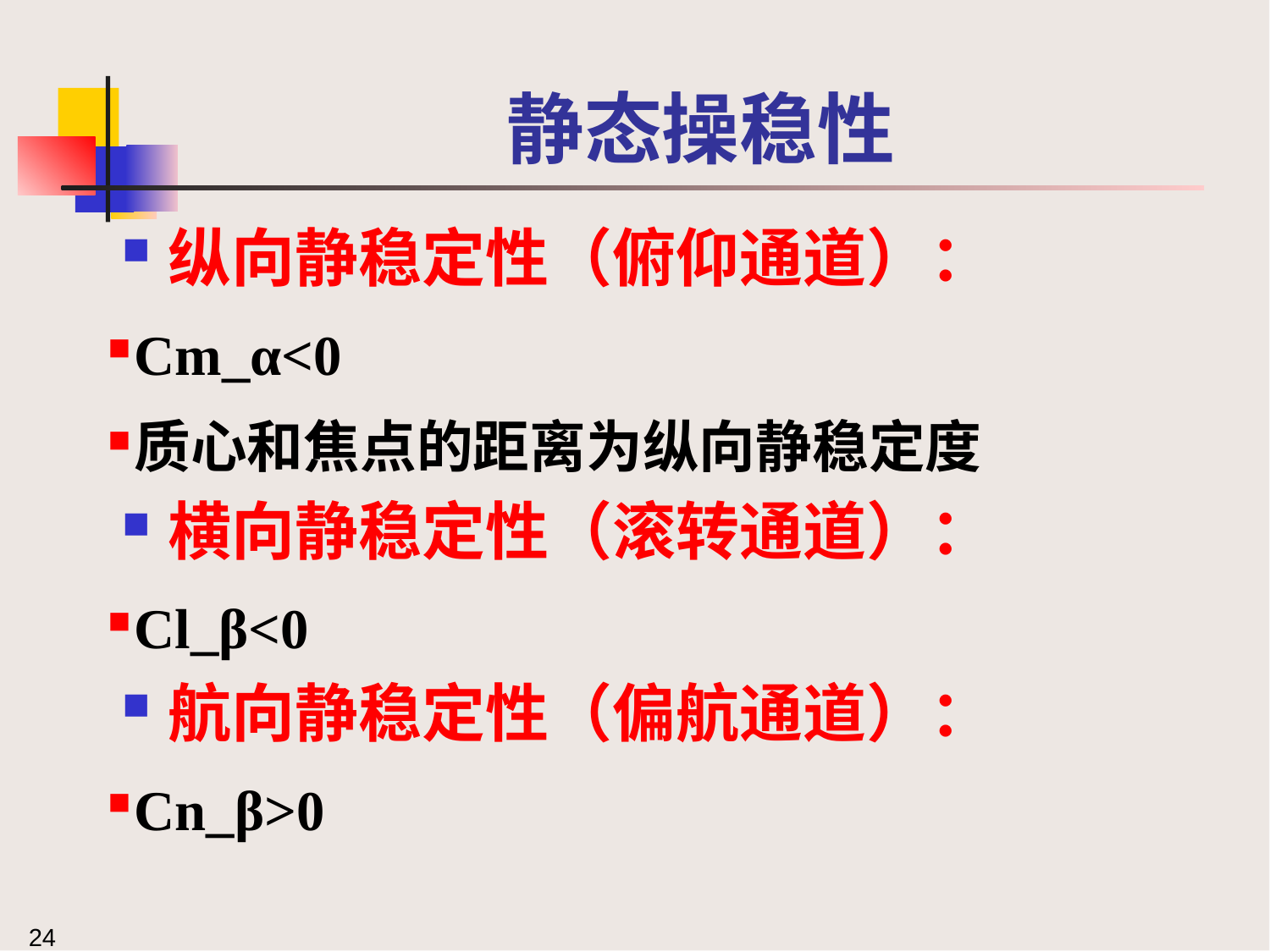

# 静态操稳性
纵向静稳定性（俯仰通道）：
Cm_α<0
质心和焦点的距离为纵向静稳定度
横向静稳定性（滚转通道）：
Cl_β<0
航向静稳定性（偏航通道）：
Cn_β>0